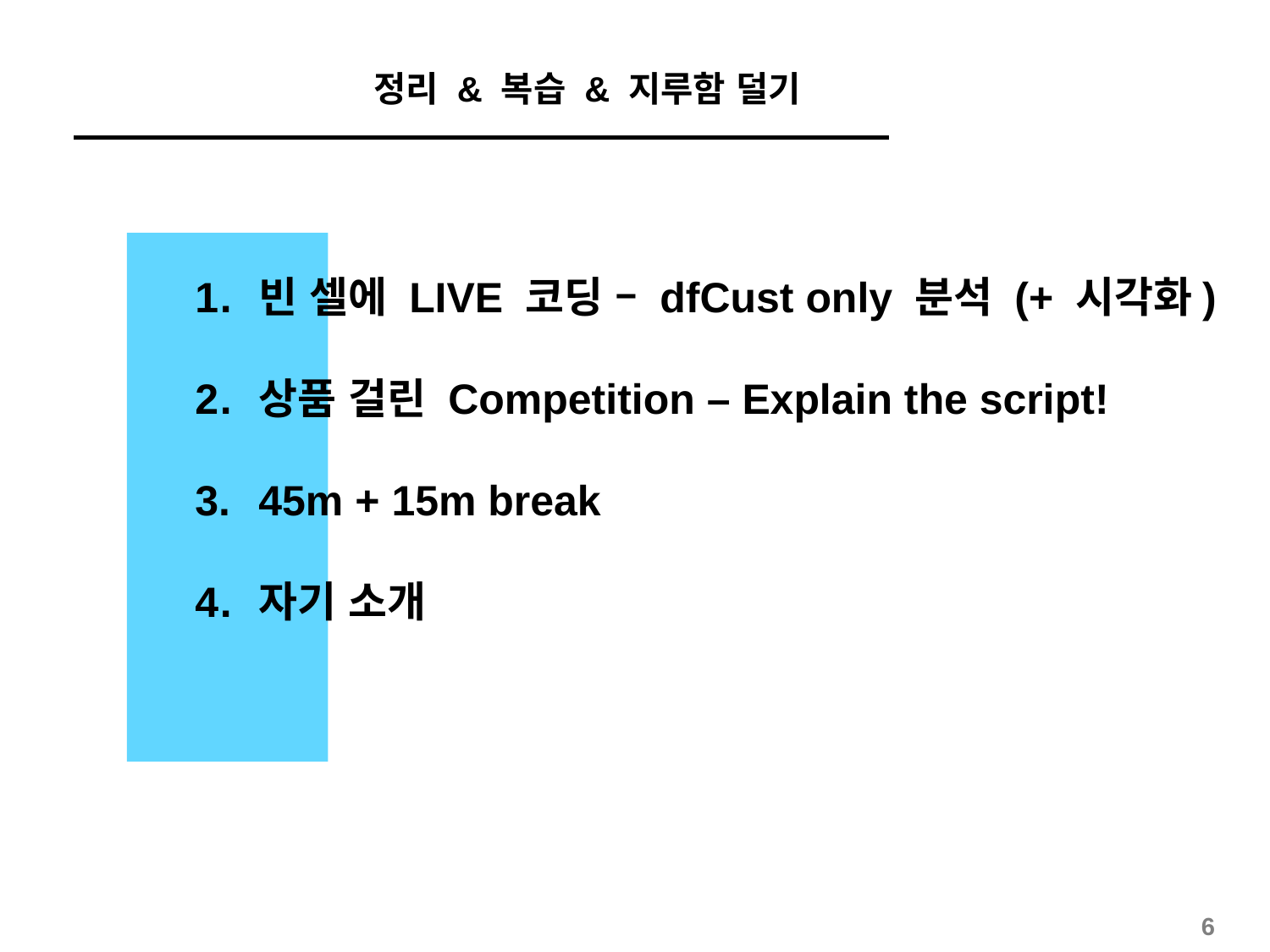

# 정리 & 복습 & 지루함 덜기

빈 셀에 LIVE 코딩 – dfCust only 분석 (+ 시각화)

상품 걸린 Competition – Explain the script!

45m + 15m break

자기 소개

6